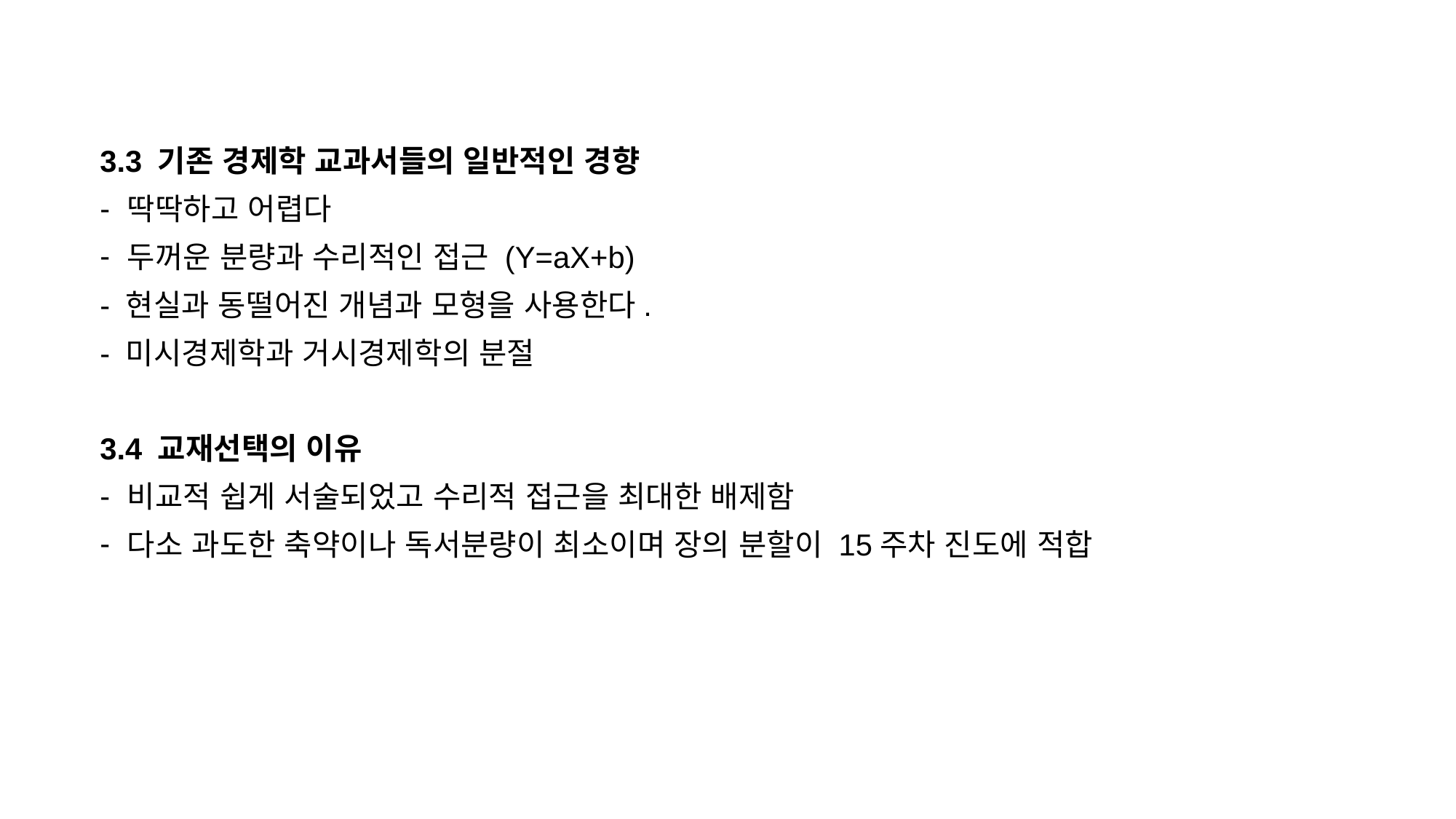

3.3 기존 경제학 교과서들의 일반적인 경향
딱딱하고 어렵다
두꺼운 분량과 수리적인 접근 (Y=aX+b)
- 현실과 동떨어진 개념과 모형을 사용한다.
- 미시경제학과 거시경제학의 분절

3.4 교재선택의 이유
비교적 쉽게 서술되었고 수리적 접근을 최대한 배제함
다소 과도한 축약이나 독서분량이 최소이며 장의 분할이 15주차 진도에 적합